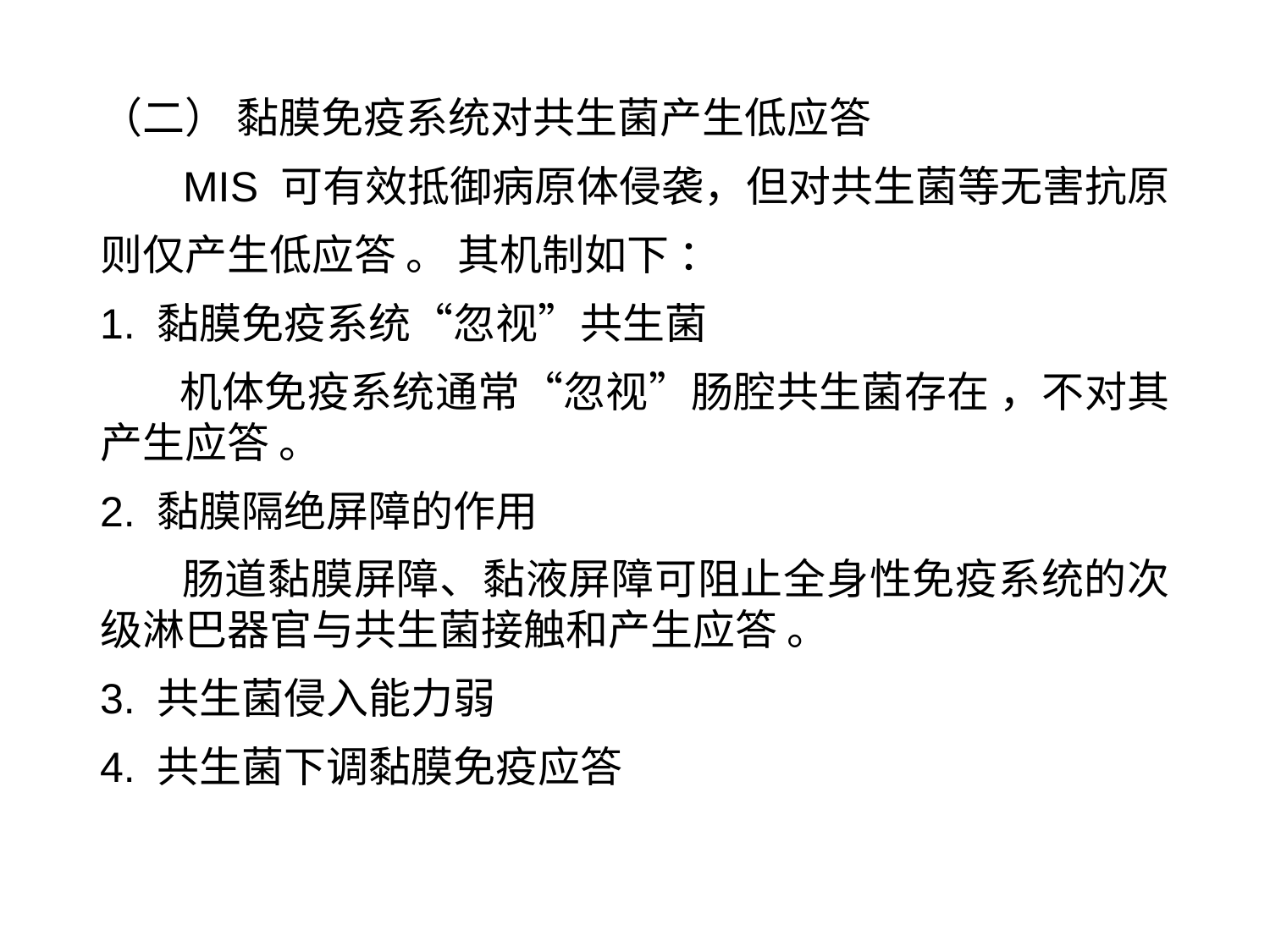

（二） 黏膜免疫系统对共生菌产生低应答
       MIS 可有效抵御病原体侵袭，但对共生菌等无害抗原
则仅产生低应答 。 其机制如下 ：
1. 黏膜免疫系统“忽视”共生菌
       机体免疫系统通常“忽视”肠腔共生菌存在 ，不对其产生应答 。
2. 黏膜隔绝屏障的作用
       肠道黏膜屏障、黏液屏障可阻止全身性免疫系统的次级淋巴器官与共生菌接触和产生应答 。
3. 共生菌侵入能力弱
4. 共生菌下调黏膜免疫应答